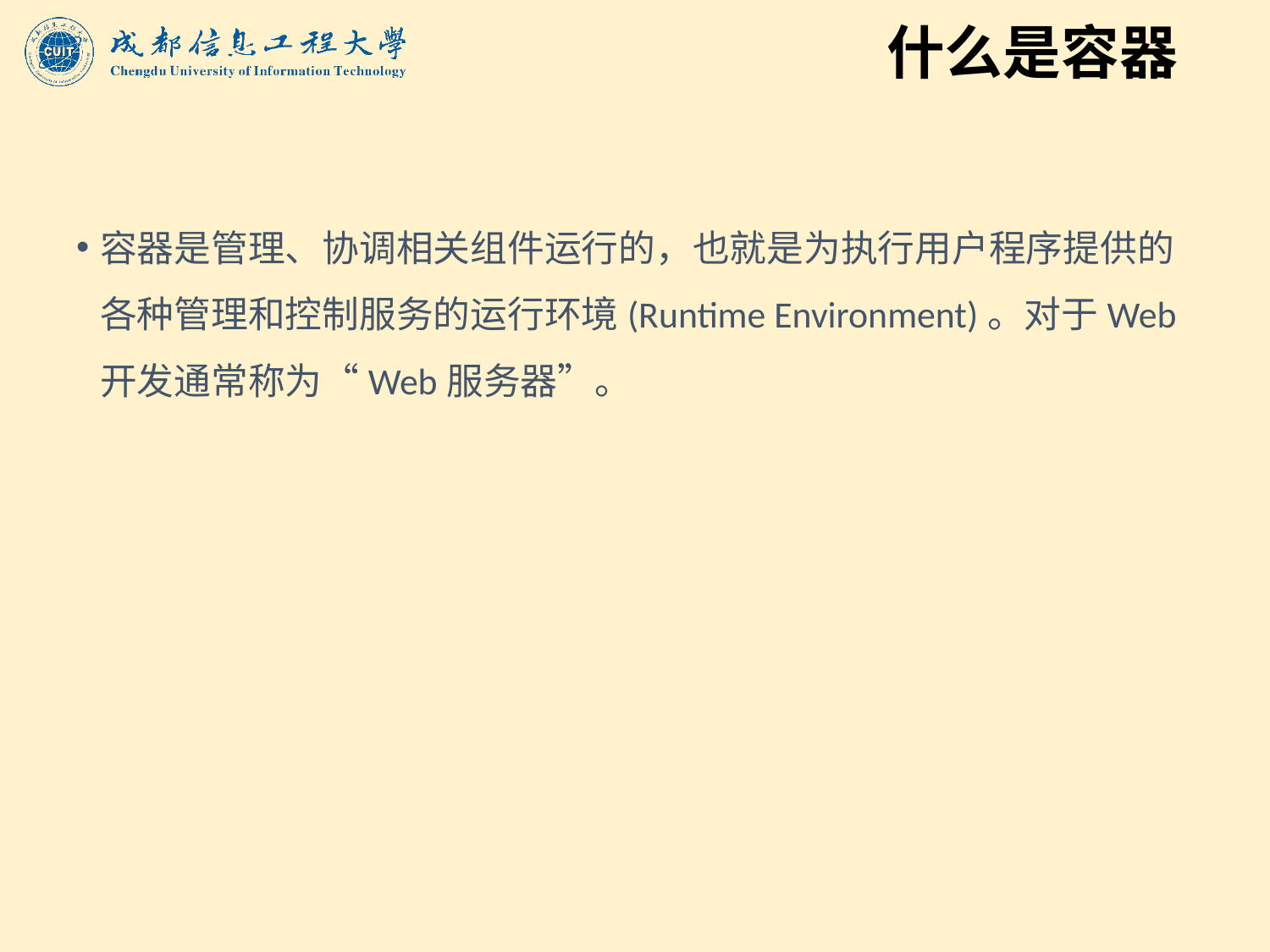

# 什么是容器
容器是管理、协调相关组件运行的，也就是为执行用户程序提供的各种管理和控制服务的运行环境(Runtime Environment)。对于Web开发通常称为“Web服务器”。